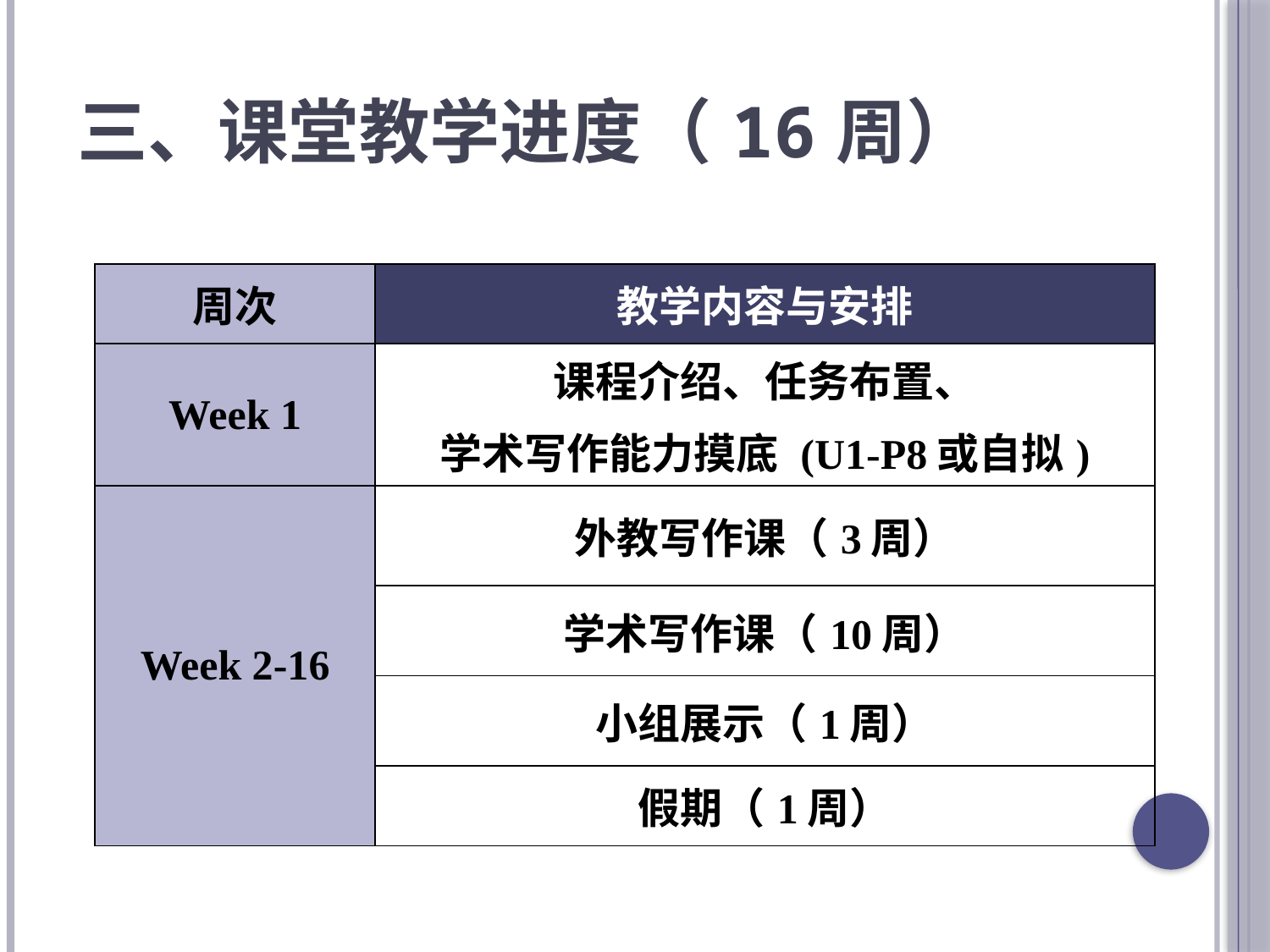

三、课堂教学进度（16周）
| 周次 | 教学内容与安排 |
| --- | --- |
| Week 1 | 课程介绍、任务布置、 学术写作能力摸底 (U1-P8或自拟) |
| Week 2-16 | 外教写作课（3周） |
|  | 学术写作课（10周） |
|  | 小组展示（1周） |
|  | 假期（1周） |